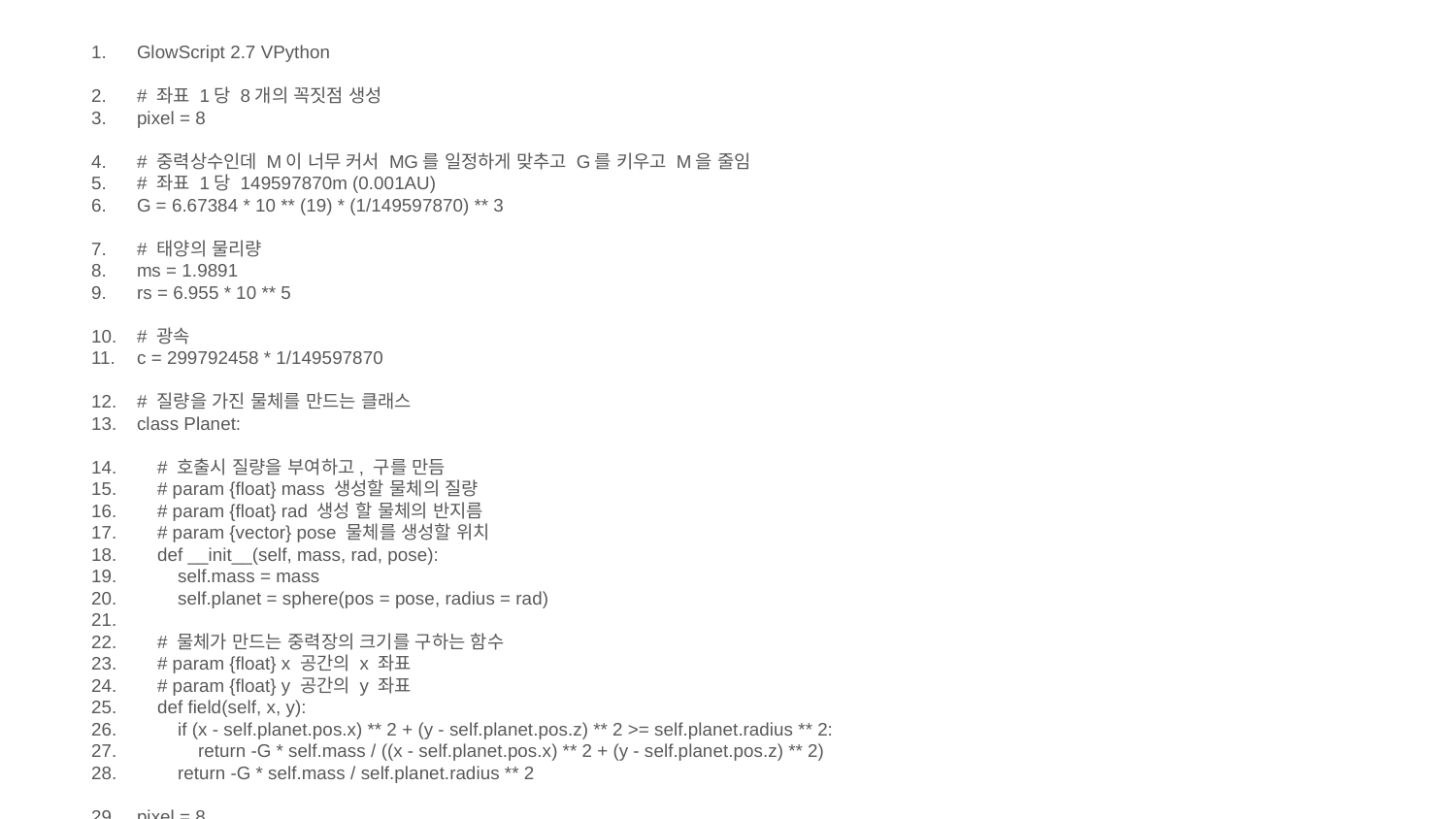

GlowScript 2.7 VPython

# 좌표 1당 8개의 꼭짓점 생성
pixel = 8

# 중력상수인데 M이 너무 커서 MG를 일정하게 맞추고 G를 키우고 M을 줄임
# 좌표 1당 149597870m (0.001AU)
G = 6.67384 * 10 ** (19) * (1/149597870) ** 3

# 태양의 물리량
ms = 1.9891
rs = 6.955 * 10 ** 5

# 광속
c = 299792458 * 1/149597870

# 질량을 가진 물체를 만드는 클래스
class Planet:

    # 호출시 질량을 부여하고, 구를 만듬
    # param {float} mass 생성할 물체의 질량
    # param {float} rad 생성 할 물체의 반지름
    # param {vector} pose 물체를 생성할 위치
    def __init__(self, mass, rad, pose):
        self.mass = mass
        self.planet = sphere(pos = pose, radius = rad)

    # 물체가 만드는 중력장의 크기를 구하는 함수
    # param {float} x 공간의 x 좌표
    # param {float} y 공간의 y 좌표
    def field(self, x, y):
        if (x - self.planet.pos.x) ** 2 + (y - self.planet.pos.z) ** 2 >= self.planet.radius ** 2:
            return -G * self.mass / ((x - self.planet.pos.x) ** 2 + (y - self.planet.pos.z) ** 2)
        return -G * self.mass / self.planet.radius ** 2

pixel = 8
# 3차원 함수를 시각화 하는 클래스
class plot3D:

    # 호출시 함수 모양으로 공간에 꼭지점들을 만들고 4각형으로 면을 만듬
    # param {function} f 임의의 3차원 함수
    # param {int} xmin 함수를 시각화 할 공간의 최소 x 좌표
    # param {int} xmax 함수를 시각화 할 공간의 최대 x 좌표
    # param {int} ymin 함수를 시각화 할 공간의 최소 y 좌표
    # param {int} ymax 함수를 시각화 할 공간의 최대 y 좌표
    # param {int} zmin 함수를 시각화 할 공간의 최소 z 좌표
    # param {int} zmax 함수를 시각화 할 공간의 최대 z 좌표
    def __init__(self, f, xmin, xmax, ymin, ymax, zmin, zmax):
        self.f = f
        self.xmin = xmin
        self.xmax = xmax
        self.ymin = ymin
        self.ymax = ymax
        self.zmin = zmin
        self.zmax = zmax

        self.vertices = []
        cookie = []

        # 꼭짓점을 생성하고 각 꼭짓점들을 2차원 배열의 원소로 저장
        for y in range(ymin * pixel, ymax * pixel + 1):
            for x in range(xmin * pixel, xmax * pixel + 1):
                val = self.f(float(x) / pixel, float(y) / pixel)
                cookie.append(self.make_vertex(x / pixel, y / pixel, min(zmax, max(val, zmin))))
            self.vertices.append(cookie)
            cookie = []

        # 꼭짓점들로 면을 만듬
        self.make_quads()
        self.make_normals()

    # 모든 꼭짓점들을 이어 면을 만드는 함수
    def make_quads(self):

        # 모든 4개의 꼭짓점을 이어 4각형 면을 만듬
        for x in range(self.xmin * pixel, self.xmax * pixel):
            for y in range(self.ymin  * pixel, self.ymax  * pixel):
                v0 = self.get_vertex(x / pixel, y / pixel)
                v1 = self.get_vertex((x + 1) / pixel, y / pixel)
                v2 = self.get_vertex((x + 1) / pixel, (y + 1) / pixel)
                v3 = self.get_vertex(x / pixel, (y + 1) / pixel)
                quad(vs=[v0, v1, v2, v3])

    # 꼭짓점의 밝기를 지정해주는 함수
    def make_normals(self):
        for x in range(self.xmin * pixel, self.xmax * pixel):
            for y in range(self.ymin  * pixel, self.ymax  * pixel):
                v = self.get_vertex(x / pixel, y / pixel)
                a = self.get_vertex(x / pixel, (y + 1) / pixel).pos - v.pos
                b = self.get_vertex((x + 1) / pixel, y / pixel).pos - v.pos

                # 꼭짓점의 밝기는 주위 꼭짓점으로 향하는 벡터의 외적
                v.normal = cross(a,b)

    # 시간마다 변화하는 그래프를 만들기 위해 함숫값을 다시 설정해 줌
    def replot(self):
        for x in range(self.xmin * pixel, self.xmax * pixel + 1):
            for y in range(self.ymin * pixel, self.ymax * pixel + 1):
                v = self.get_vertex(x / pixel, y / pixel)
                v.pos.y = min(self.zmax, max(self.f(x / pixel, y / pixel), self.zmin))
        self.make_normals()

    # 각 좌표마다 함숫값을 갖는 꼭짓점을 만드는 함수
    # param {float} x 꼭짓점을 만들 x 좌표
    # param {float} y 꼭짓점을 만들 y 좌표
    # param {float} value (x, y) 좌표의 함숫값
    def make_vertex(self,x,y,value):
        return vertex(pos=vec(y,value,x), color=color.white)

    # (x, y) 좌표에 있는 꼭짓점을 리턴
    # param {float} x 리턴할 꼭짓점의 x 좌표
    # param {float} y 리턴할 꼭짓점의 y 좌표
    def get_vertex(self,x,y):
        return self.vertices[round((x - self.xmin) * pixel)][round((y - self.ymin) * pixel)]

    # (x, y) 좌표에 있는 꼭짓점의 좌표를 리턴
    # param {float} x 리턴할 좌표에 있는 꼭짓점의 x 좌표
    # param {float} y 리턴할 좌표에 있는 꼭짓점의 y 좌표
    def get_pos(self,x,y):
        return self.get_vertex(x,y).pos

t = 0
dt = 0.001

sun = Planet(ms * 480000, rs * 1/149597870, vector(0, 0, 0))

# 시각화할 함수
# param {float} x 공간의 x 좌표
# param {float} y 공간의 y 좌표
def f(x, y):
    return sun.field(x, y)

# 중력에 의한 가속도를 계산하는 함수
# param {float} x 물체의 x 좌표
# param {float} y 물체의 y 좌표
def ag(x, y):
    return sun.field(x, y) * norm(vector(x, 0, y) - sun.planet.pos)

p = plot3D(f, -15, 15, -15, 15, -20, 4)

# 광자를 생성하고 광속을 부여함
photon = sphere(pos=vector(-15, 0, -10), radius=0.0001, make_trail=True)
photon.vel =vector(1, 0, 0) * c

run = True
def running(ev):
    global run
    run = not run

# 마우스 클릭 하면 올스탑
scene.bind('mousedown', running)

# 실제 실행하는 부분
while True:
    rate(10)
    if run:

        # 만약 광자의 위치가 물체 밖, 판 위가 아니라면 운동을 멈춤
        if mag(vector(photon.pos.x, 0, photon.pos.z) - sun.planet.pos) > sun.planet.radius:
            if mag(vector(photon.pos.x, 0, photon.pos.z) - sun.planet.pos) < 20:
                photon.pos = photon.pos + photon.vel

                # 광속은 c로 일정하나 수치상 오류때문에 광속이 일정한 효과는 제거함
                photon.vel = photon.vel + ag(photon.pos.x, photon.pos.z)
                photon.pos.y = f(photon.pos.x, photon.pos.z)
        p.replot()
        t += dt